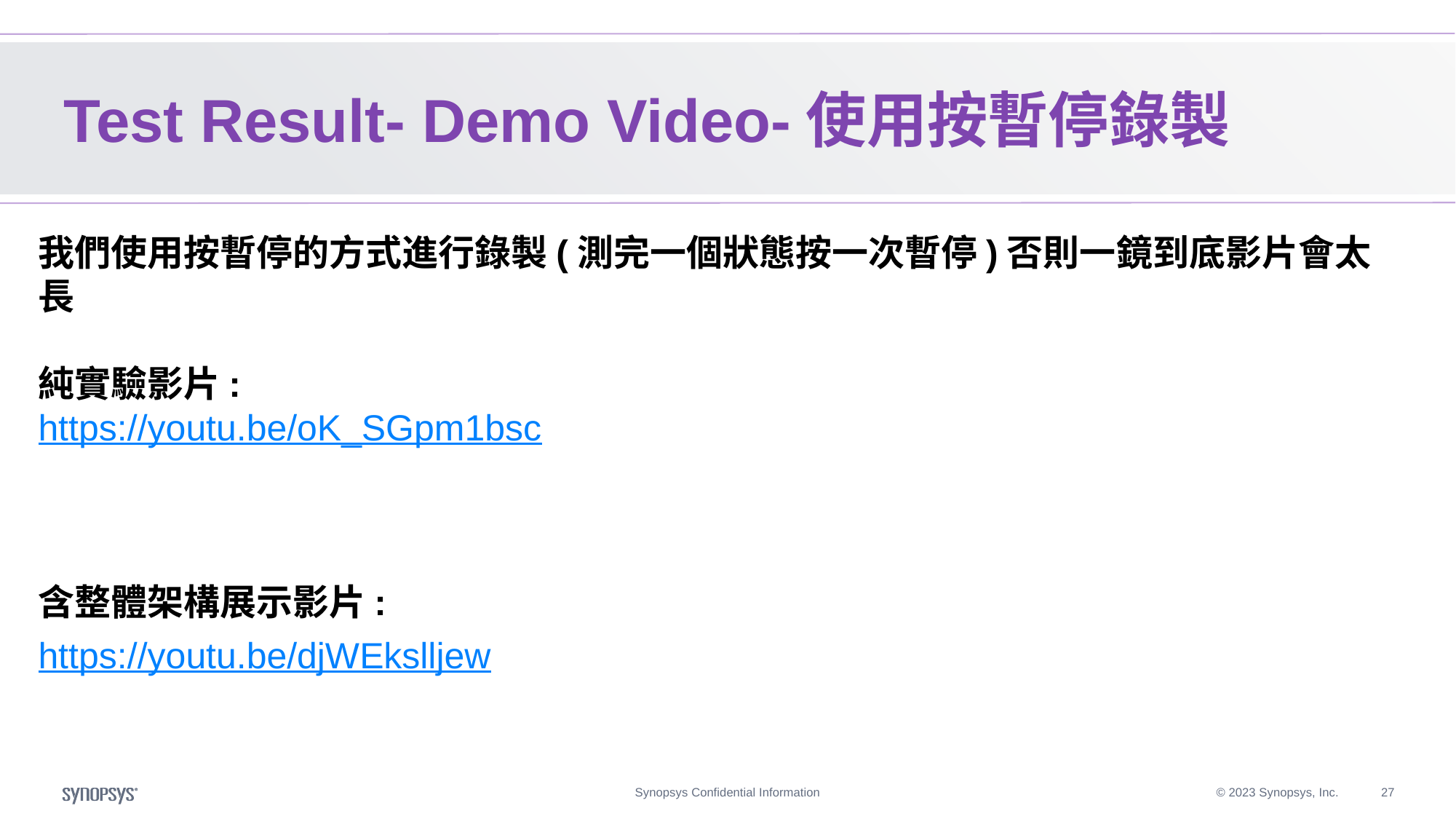

# Test Result- Demo Video-使用按暫停錄製
我們使用按暫停的方式進行錄製(測完一個狀態按一次暫停)否則一鏡到底影片會太長

純實驗影片:
https://youtu.be/oK_SGpm1bsc

含整體架構展示影片:
https://youtu.be/djWEkslljew